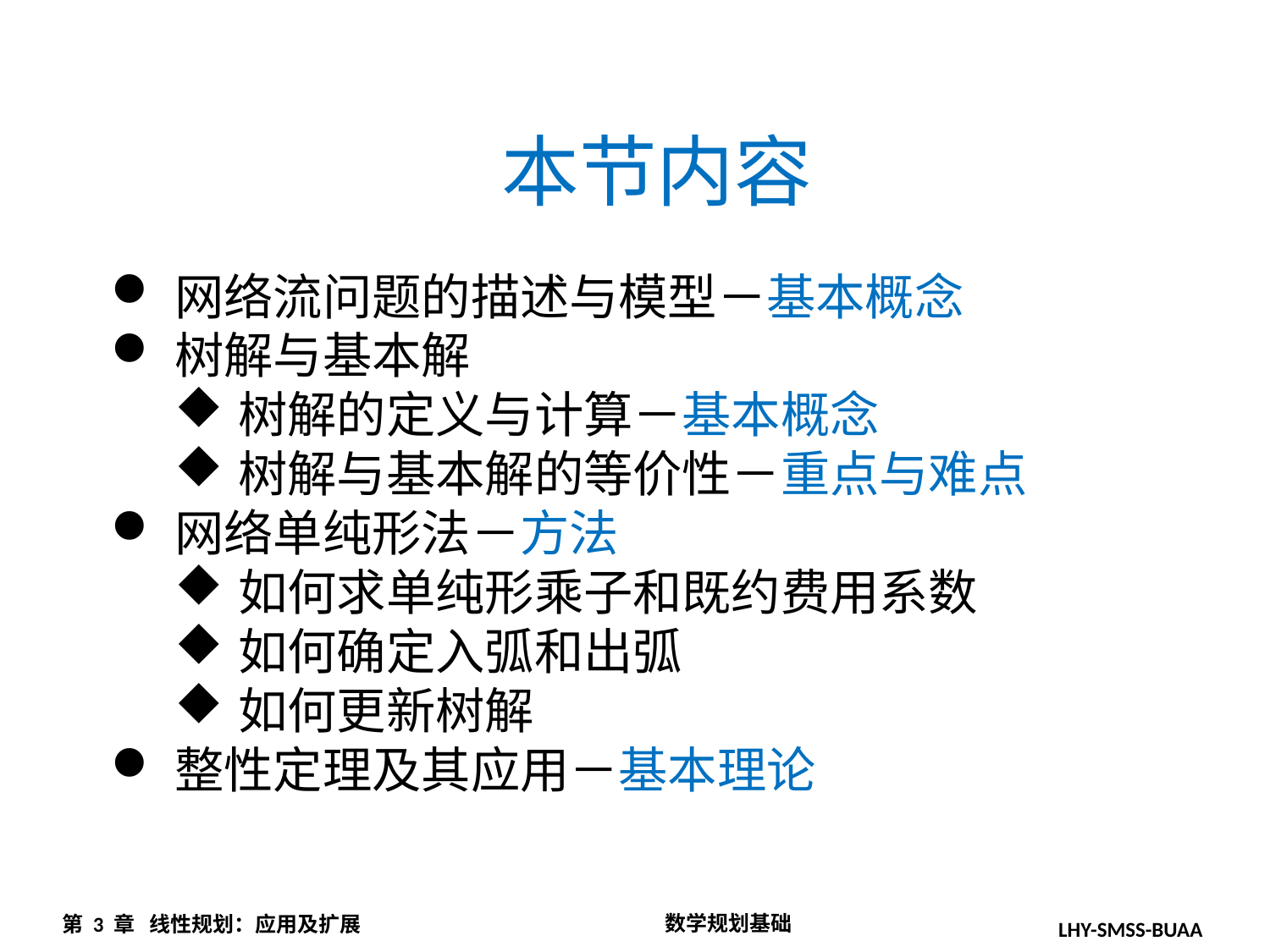

本节内容
网络流问题的描述与模型－基本概念
树解与基本解
树解的定义与计算－基本概念
树解与基本解的等价性－重点与难点
网络单纯形法－方法
如何求单纯形乘子和既约费用系数
如何确定入弧和出弧
如何更新树解
整性定理及其应用－基本理论